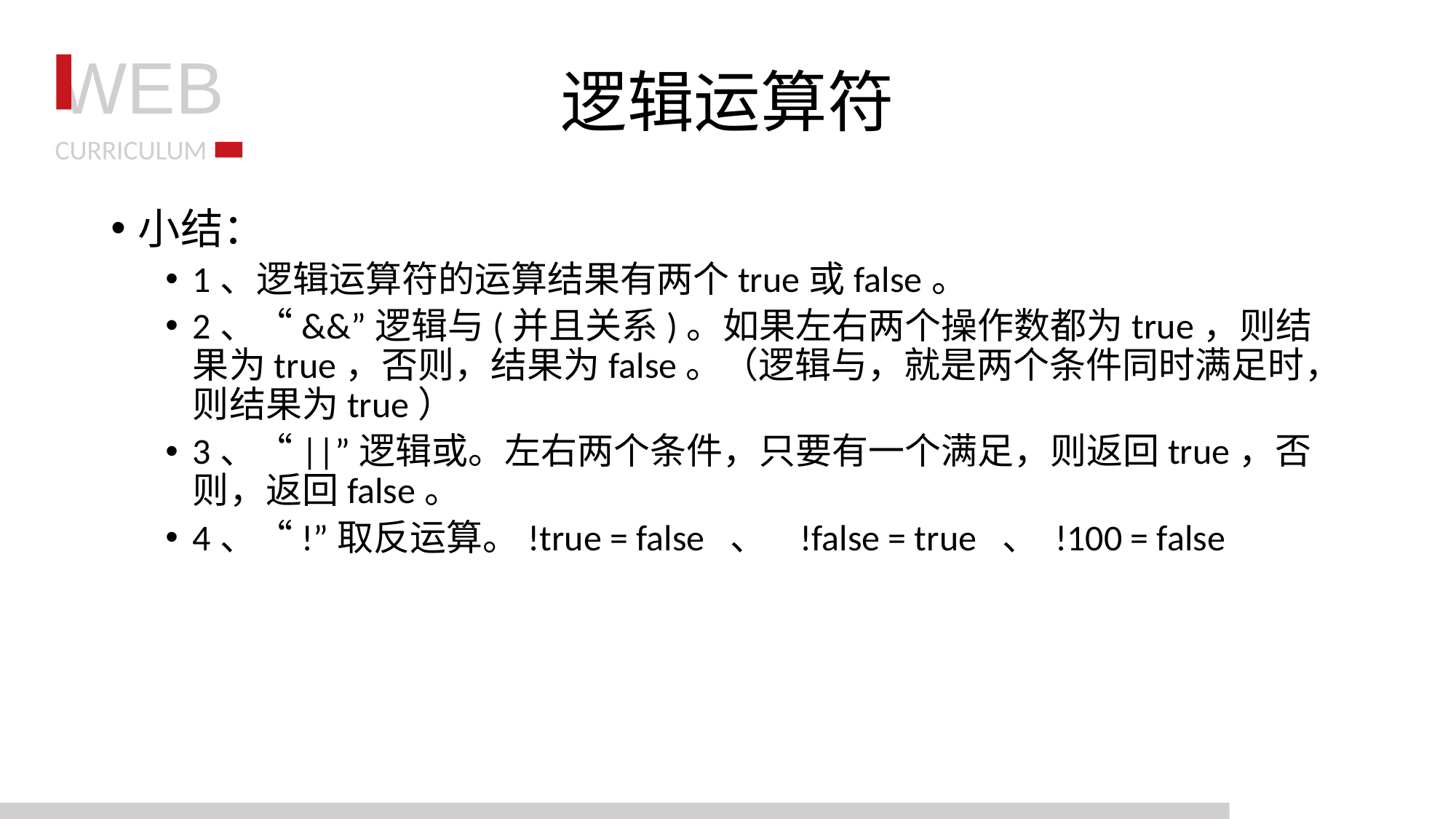

# 逻辑运算符
小结：
1、逻辑运算符的运算结果有两个true或false。
2、“&&”逻辑与(并且关系)。如果左右两个操作数都为true，则结果为true，否则，结果为false。（逻辑与，就是两个条件同时满足时，则结果为true）
3、“||”逻辑或。左右两个条件，只要有一个满足，则返回true，否则，返回false。
4、“!”取反运算。!true = false  、   !false = true  、 !100 = false